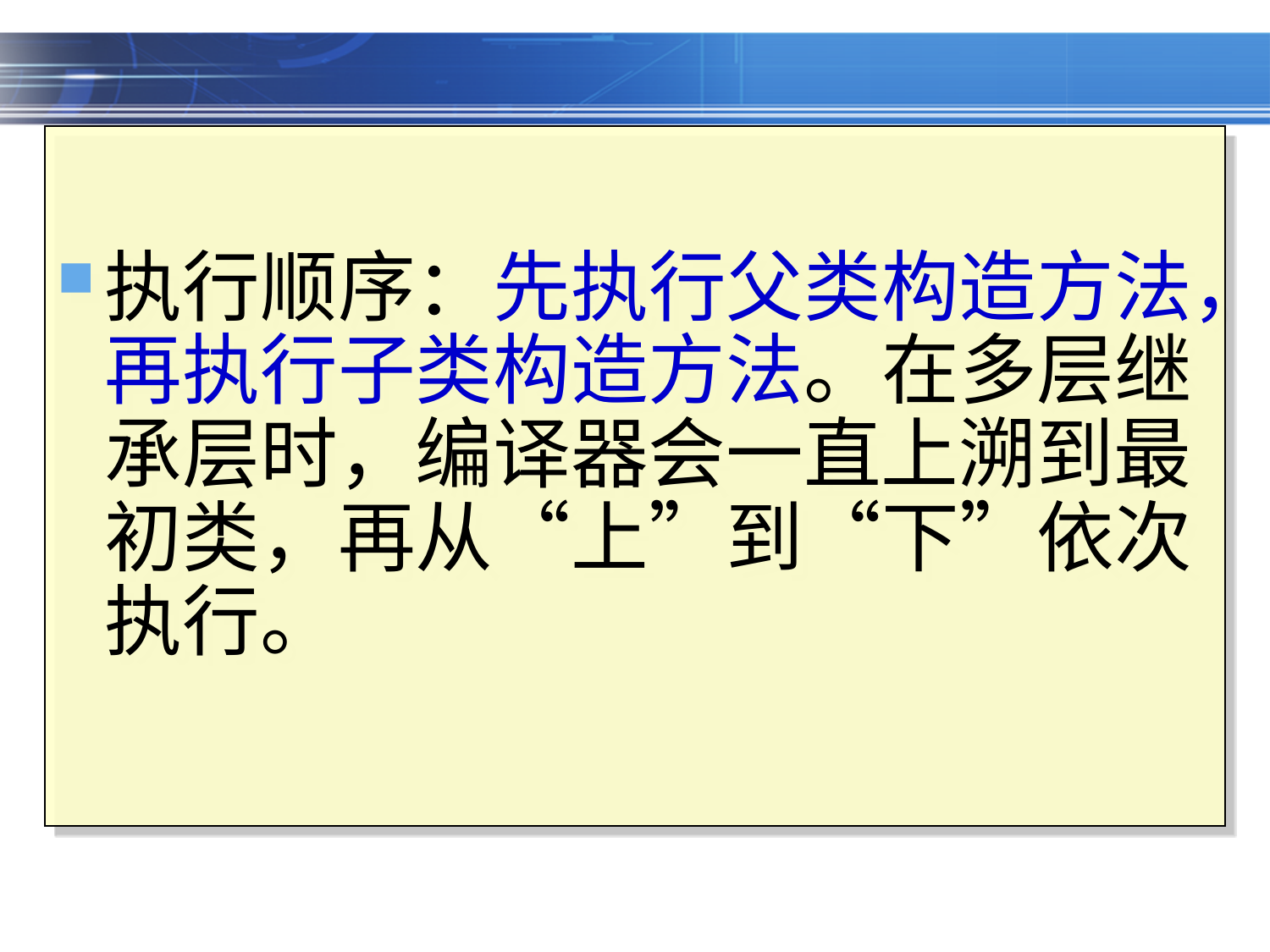

执行顺序：先执行父类构造方法，再执行子类构造方法。在多层继承层时，编译器会一直上溯到最初类，再从“上”到“下”依次执行。